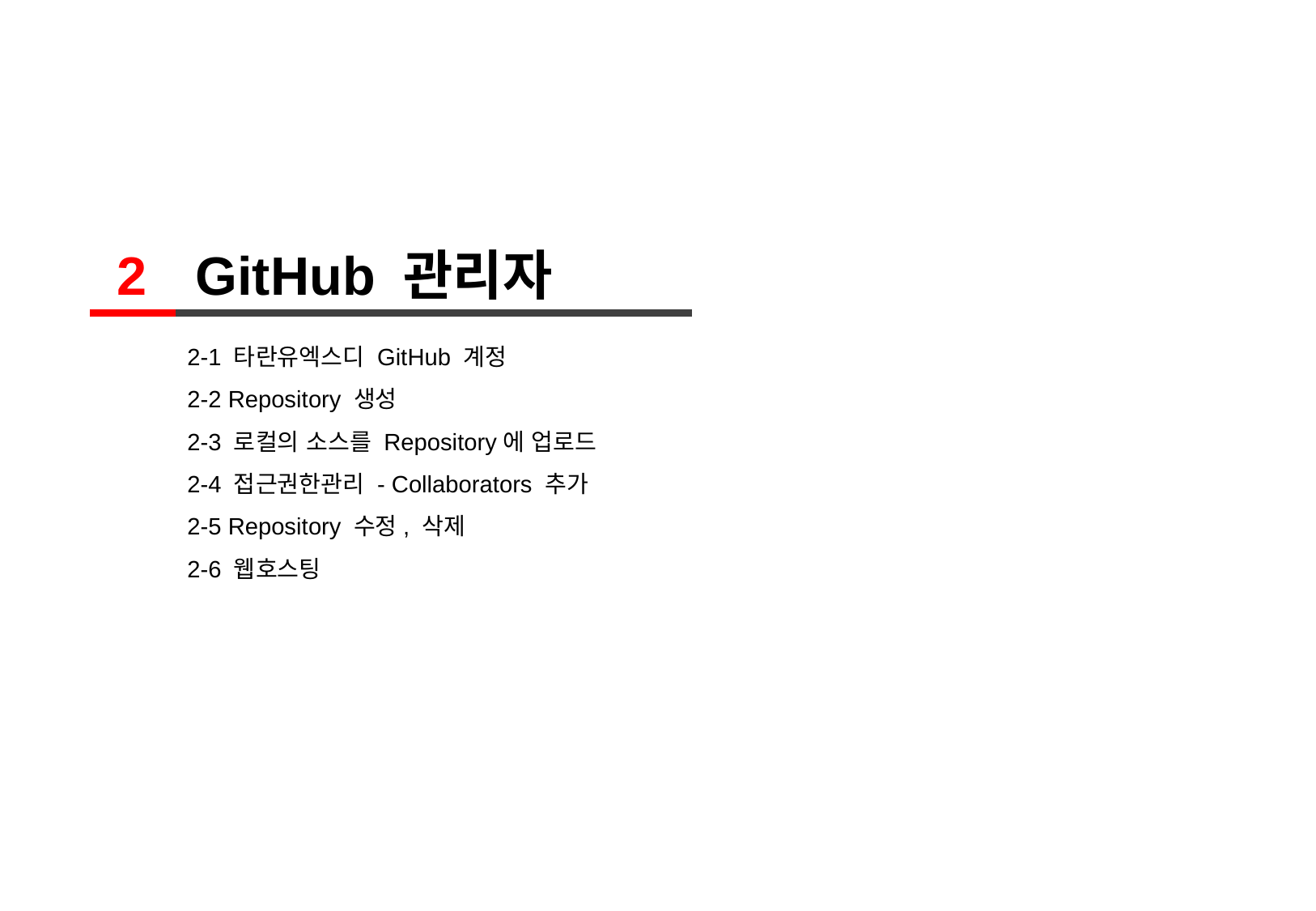

2
GitHub 관리자
2-1 타란유엑스디 GitHub 계정
2-2 Repository 생성
2-3 로컬의 소스를 Repository에 업로드
2-4 접근권한관리 - Collaborators 추가
2-5 Repository 수정, 삭제
2-6 웹호스팅